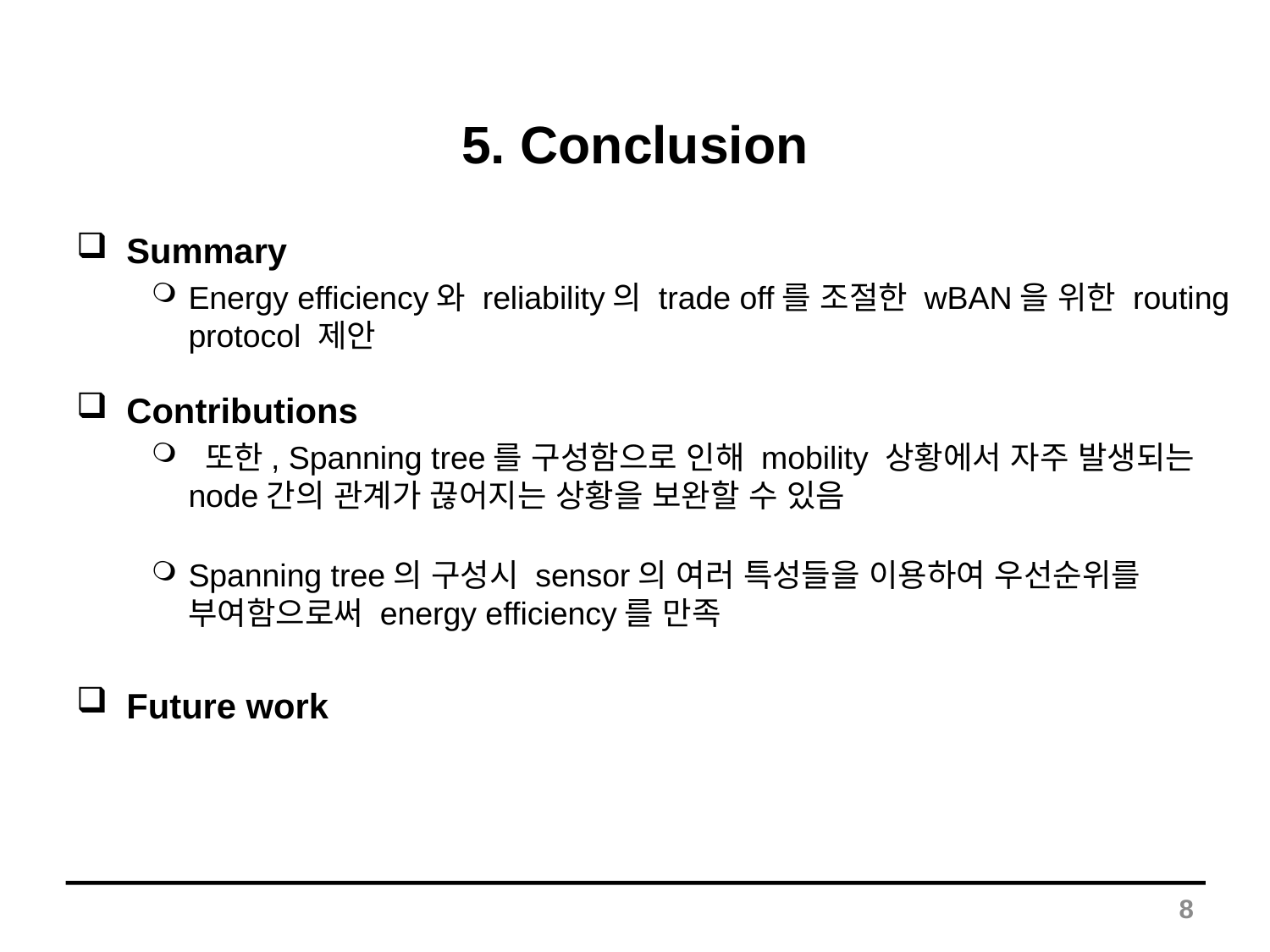

# 5. Conclusion
Summary
Energy efficiency와 reliability의 trade off를 조절한 wBAN을 위한 routing protocol 제안
Contributions
 또한, Spanning tree를 구성함으로 인해 mobility 상황에서 자주 발생되는 node간의 관계가 끊어지는 상황을 보완할 수 있음

Spanning tree의 구성시 sensor의 여러 특성들을 이용하여 우선순위를 부여함으로써 energy efficiency를 만족
Future work

8